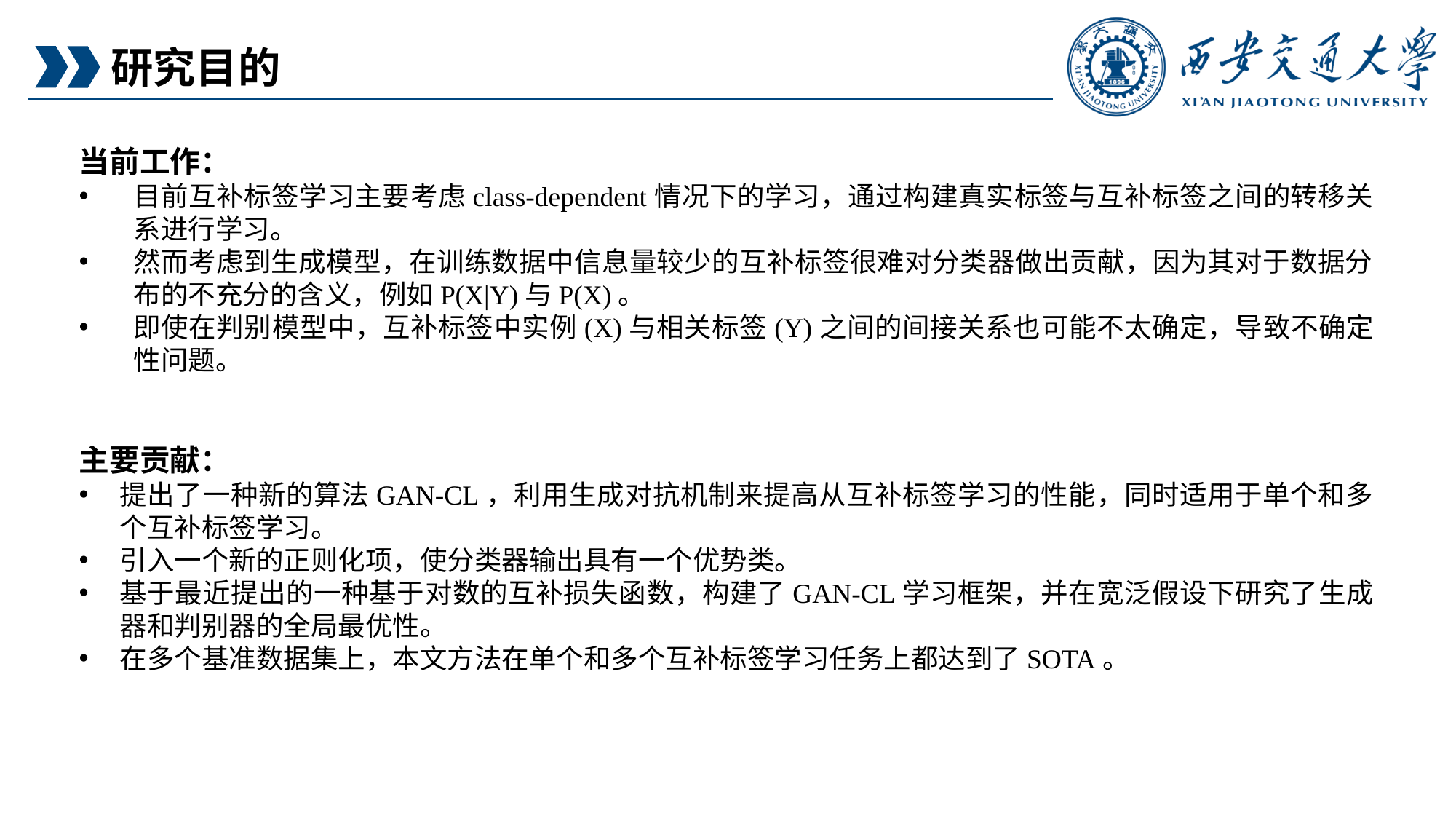

研究目的

当前工作：
目前互补标签学习主要考虑class-dependent情况下的学习，通过构建真实标签与互补标签之间的转移关系进行学习。
然而考虑到生成模型，在训练数据中信息量较少的互补标签很难对分类器做出贡献，因为其对于数据分布的不充分的含义，例如P(X|Y)与P(X)。
即使在判别模型中，互补标签中实例(X)与相关标签(Y)之间的间接关系也可能不太确定，导致不确定性问题。

主要贡献：
提出了一种新的算法GAN-CL，利用生成对抗机制来提高从互补标签学习的性能，同时适用于单个和多个互补标签学习。
引入一个新的正则化项，使分类器输出具有一个优势类。
基于最近提出的一种基于对数的互补损失函数，构建了GAN-CL学习框架，并在宽泛假设下研究了生成器和判别器的全局最优性。
在多个基准数据集上，本文方法在单个和多个互补标签学习任务上都达到了SOTA。